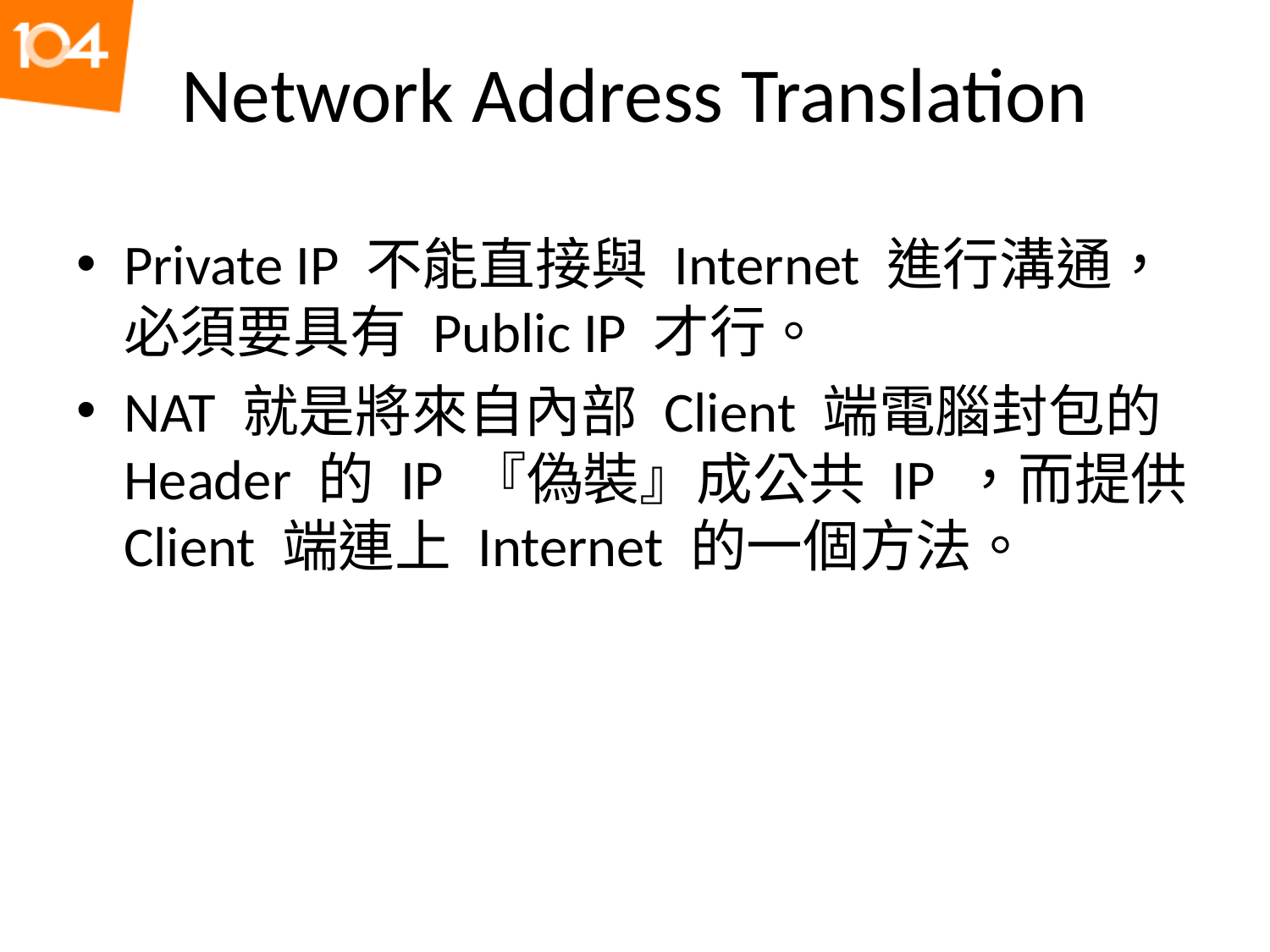

# Network Address Translation
Private IP 不能直接與 Internet 進行溝通，必須要具有 Public IP 才行。
NAT 就是將來自內部 Client 端電腦封包的 Header 的 IP 『偽裝』成公共 IP ，而提供 Client 端連上 Internet 的一個方法。